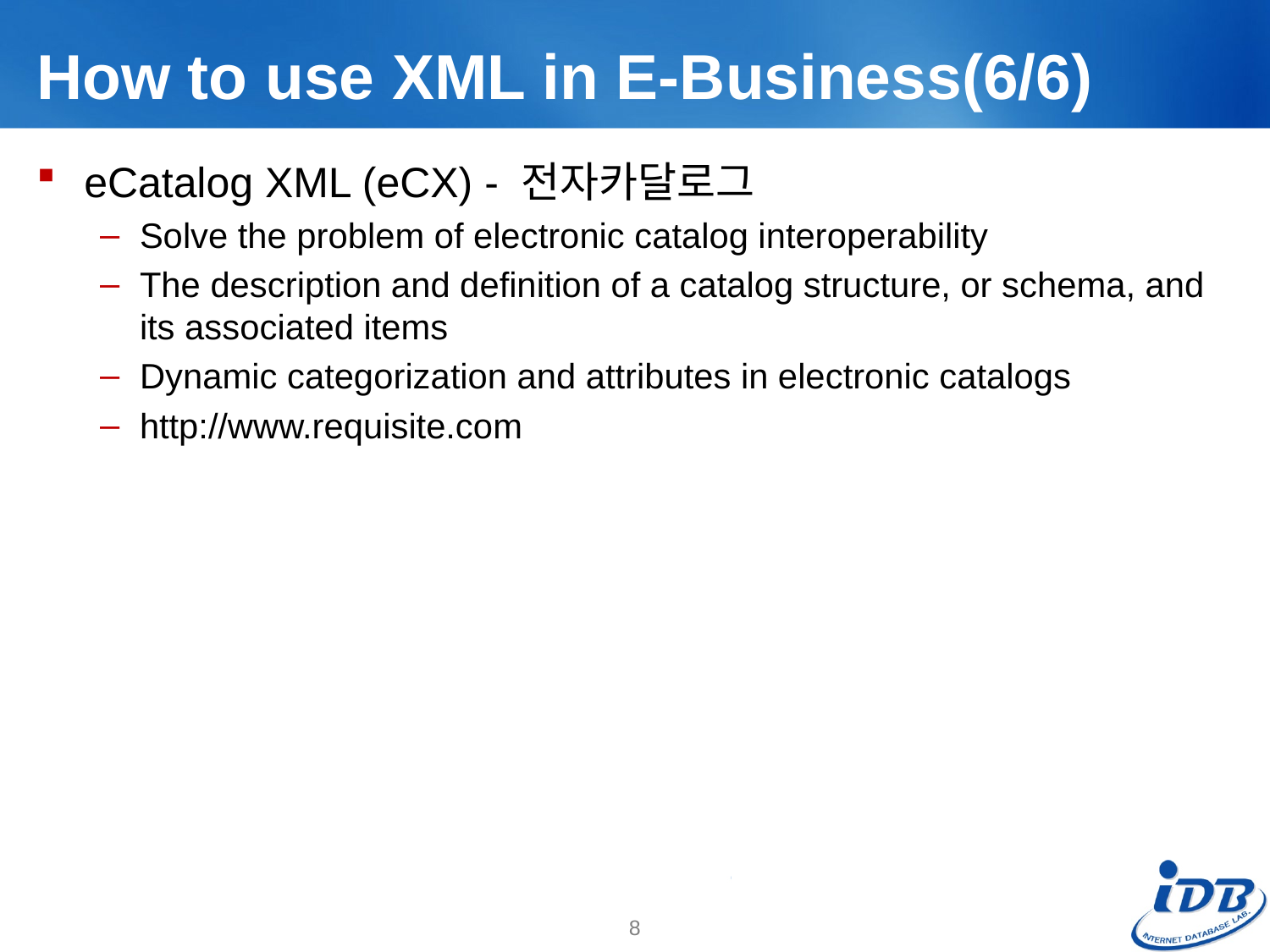

# How to use XML in E-Business(6/6)
eCatalog XML (eCX) - 전자카달로그
Solve the problem of electronic catalog interoperability
The description and definition of a catalog structure, or schema, and its associated items
Dynamic categorization and attributes in electronic catalogs
http://www.requisite.com
8